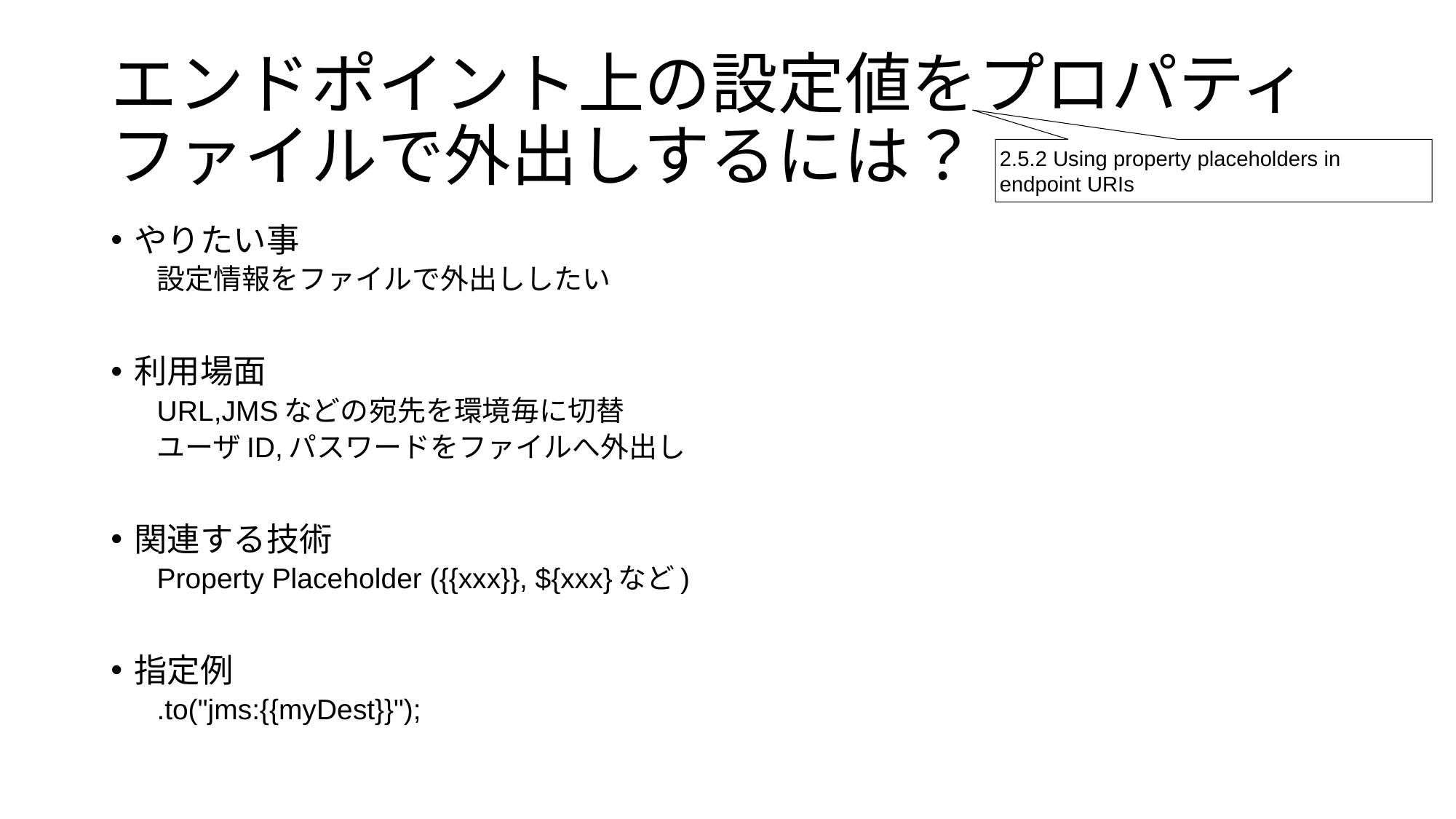

# エンドポイント上の設定値をプロパティファイルで外出しするには？
2.5.2 Using property placeholders in endpoint URIs
やりたい事
設定情報をファイルで外出ししたい

利用場面
URL,JMSなどの宛先を環境毎に切替
ユーザID,パスワードをファイルへ外出し

関連する技術
Property Placeholder ({{xxx}}, ${xxx}など)

指定例
.to("jms:{{myDest}}");